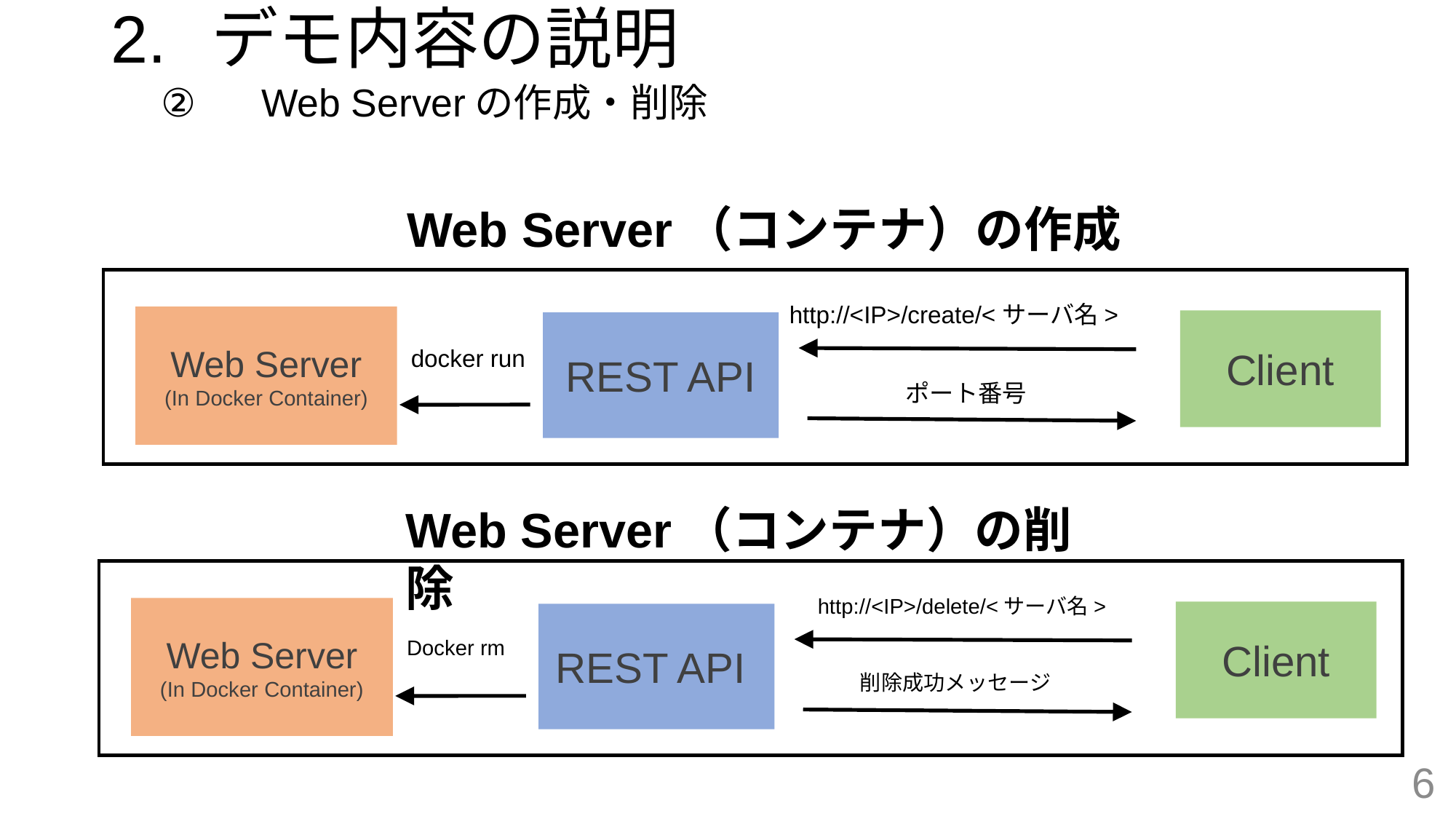

デモ内容の説明
Web Serverの作成・削除
Web Server（コンテナ）の作成

http://<IP>/create/<サーバ名>
Web Server
(In Docker Container)
Client
REST API
docker run
ポート番号
Web Server（コンテナ）の削除

http://<IP>/delete/<サーバ名>
Web Server
(In Docker Container)
Client
REST API
Docker rm
削除成功メッセージ
6